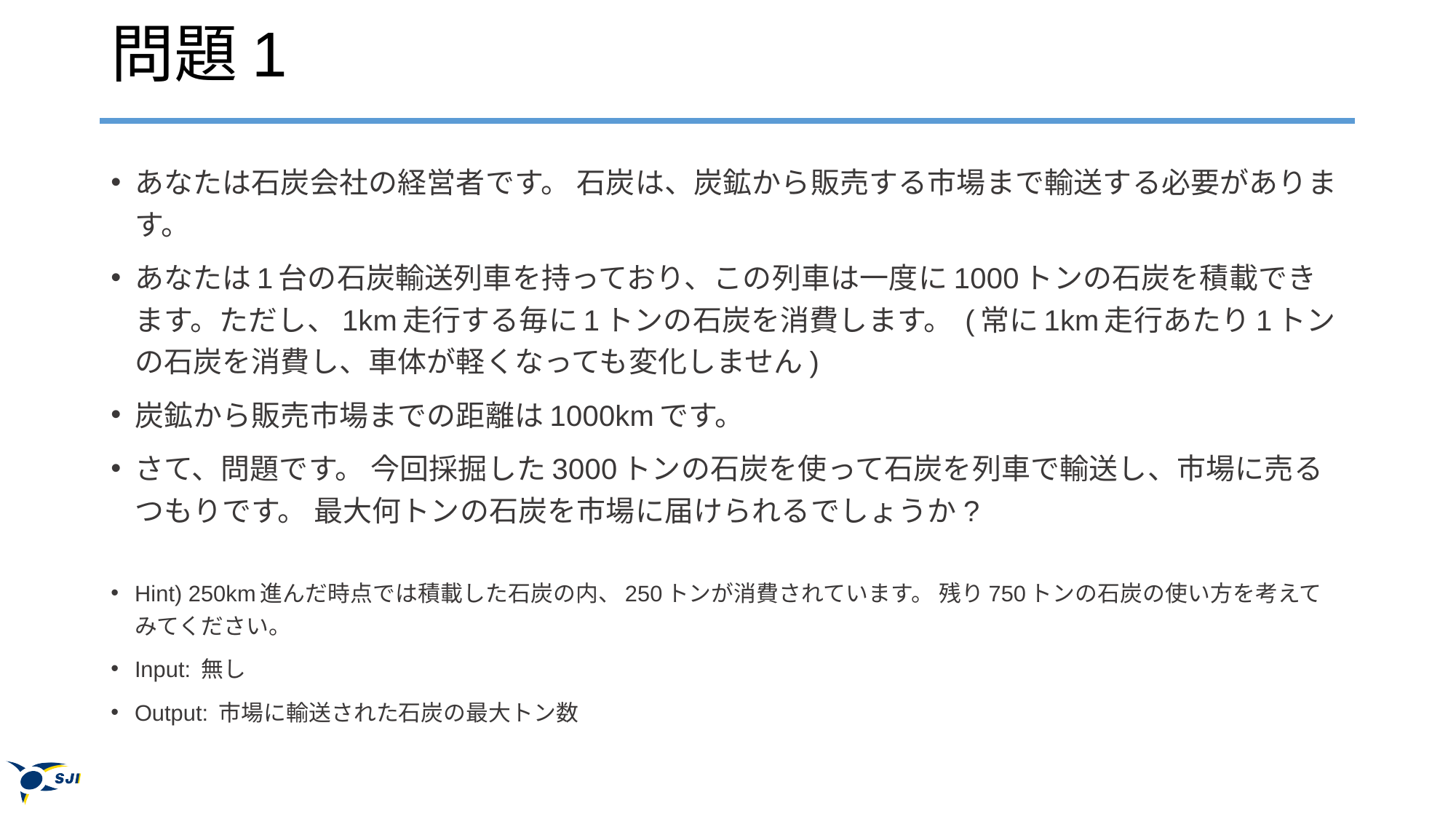

# 問題1
あなたは石炭会社の経営者です。 石炭は、炭鉱から販売する市場まで輸送する必要があります。
あなたは1台の石炭輸送列車を持っており、この列車は一度に1000トンの石炭を積載できます。ただし、1km走行する毎に1トンの石炭を消費します。 (常に1km走行あたり1トンの石炭を消費し、車体が軽くなっても変化しません)
炭鉱から販売市場までの距離は1000kmです。
さて、問題です。 今回採掘した3000トンの石炭を使って石炭を列車で輸送し、市場に売るつもりです。 最大何トンの石炭を市場に届けられるでしょうか?

Hint) 250km進んだ時点では積載した石炭の内、250トンが消費されています。 残り750トンの石炭の使い方を考えてみてください。
Input: 無し
Output: 市場に輸送された石炭の最大トン数